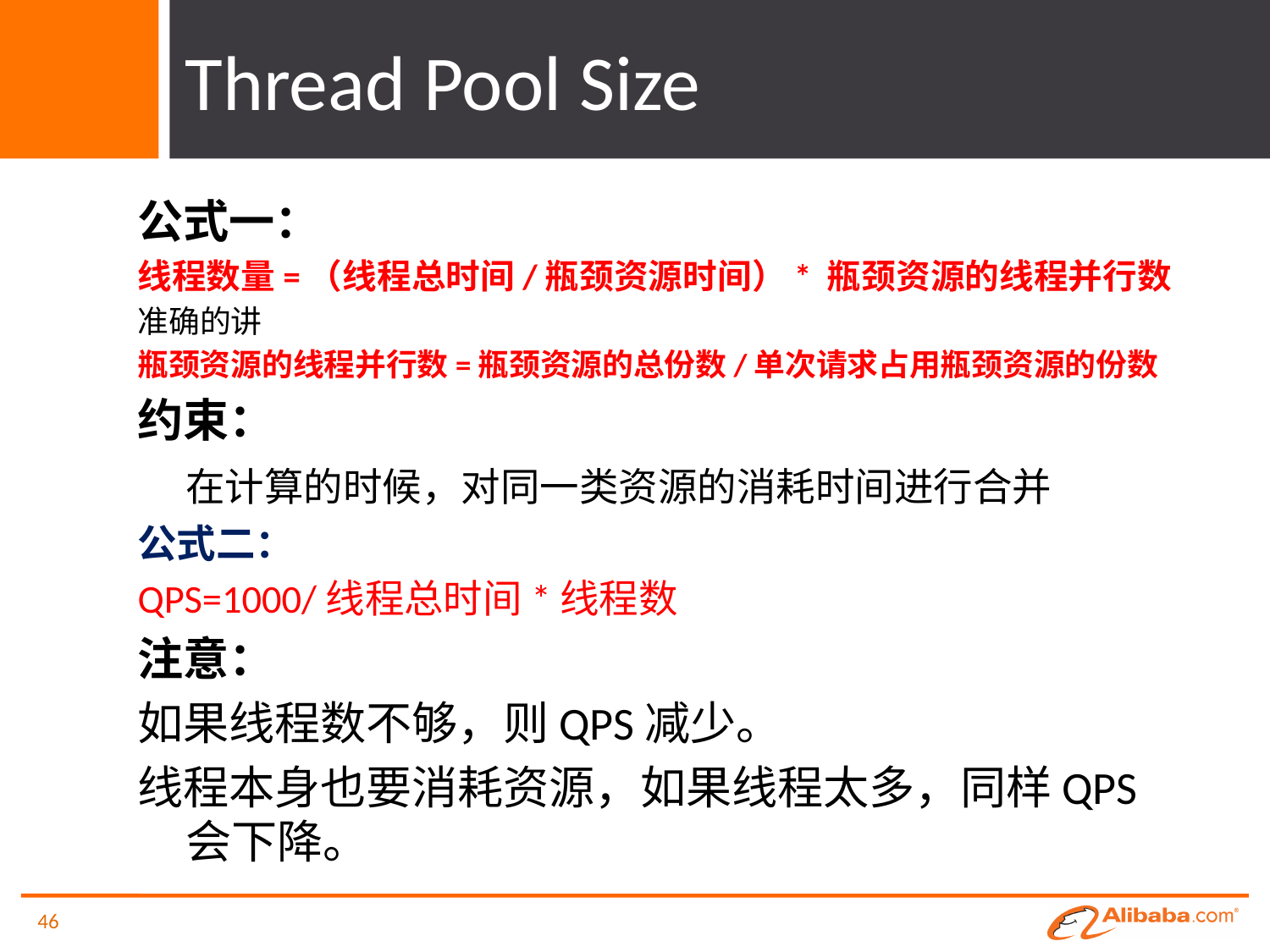

# Thread Pool Size
公式一：
线程数量=（线程总时间/瓶颈资源时间）* 瓶颈资源的线程并行数
准确的讲
瓶颈资源的线程并行数=瓶颈资源的总份数/单次请求占用瓶颈资源的份数
约束：
	在计算的时候，对同一类资源的消耗时间进行合并
公式二：
QPS=1000/线程总时间*线程数
注意：
如果线程数不够，则QPS减少。
线程本身也要消耗资源，如果线程太多，同样QPS会下降。

46